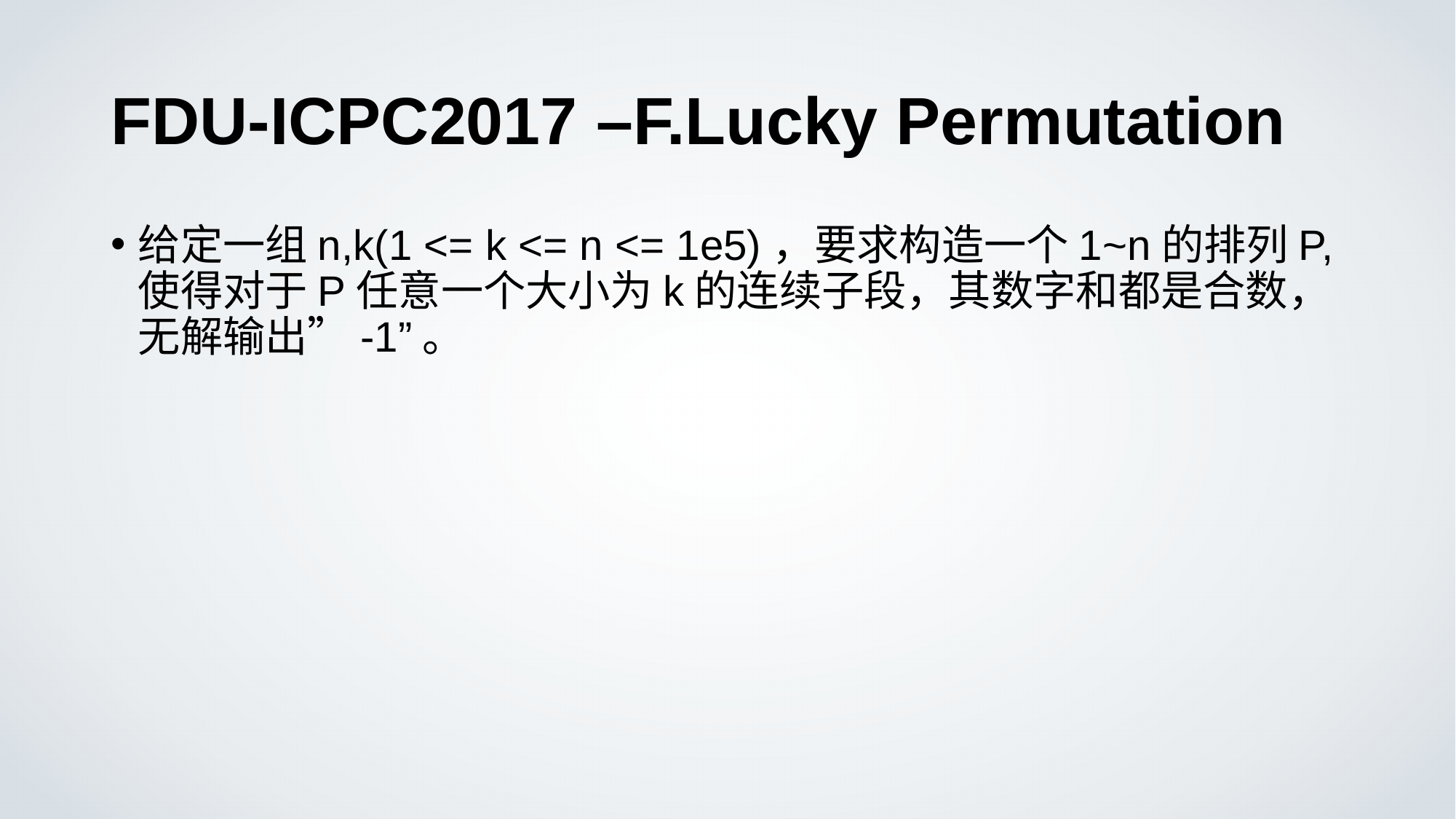

# FDU-ICPC2017 –F.Lucky Permutation
给定一组n,k(1 <= k <= n <= 1e5)，要求构造一个1~n的排列P,使得对于P任意一个大小为k的连续子段，其数字和都是合数，无解输出”-1”。